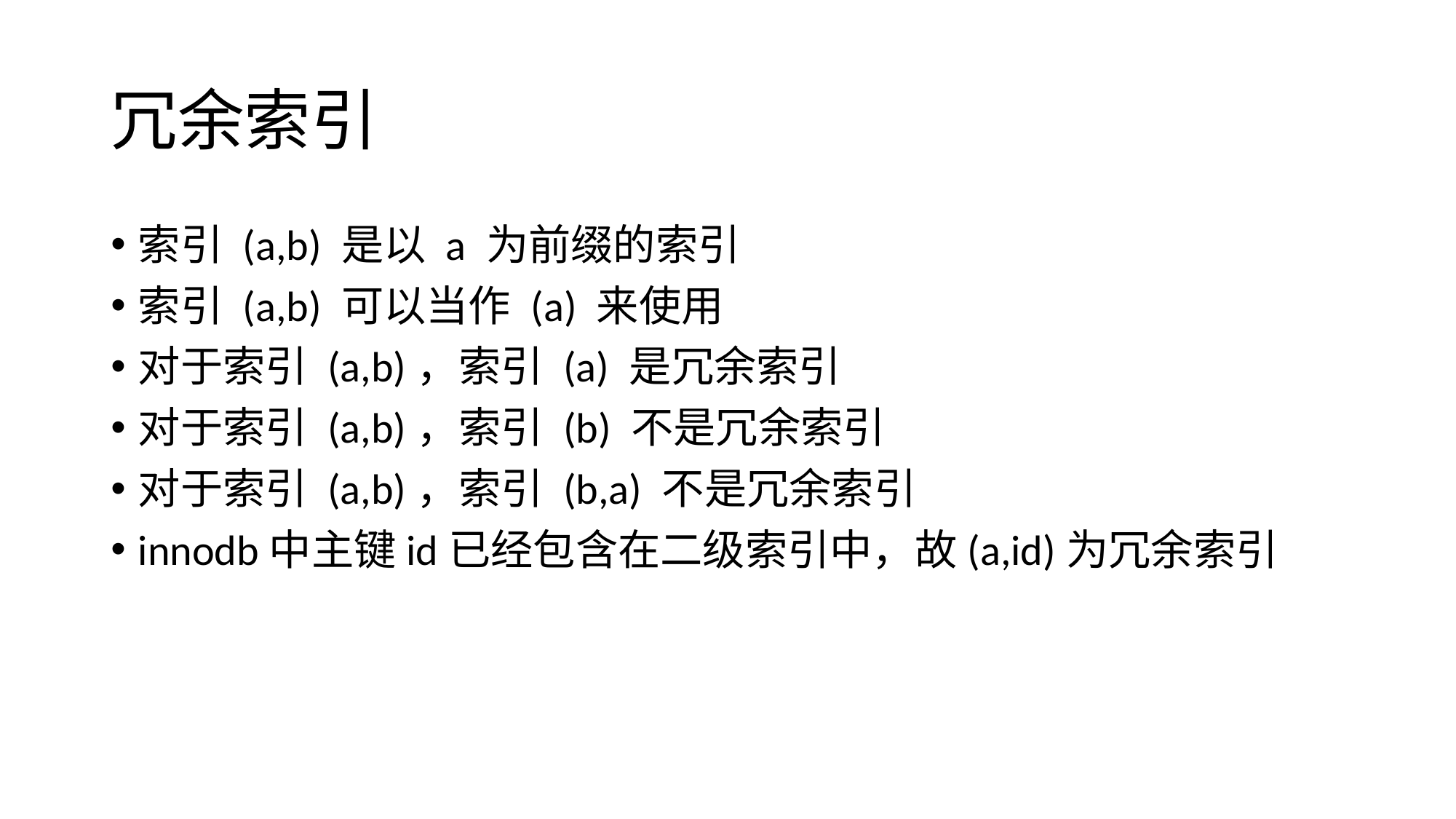

# 冗余索引
索引 (a,b) 是以 a 为前缀的索引
索引 (a,b) 可以当作 (a) 来使用
对于索引 (a,b)，索引 (a) 是冗余索引
对于索引 (a,b)，索引 (b) 不是冗余索引
对于索引 (a,b)，索引 (b,a) 不是冗余索引
innodb中主键id已经包含在二级索引中，故(a,id)为冗余索引